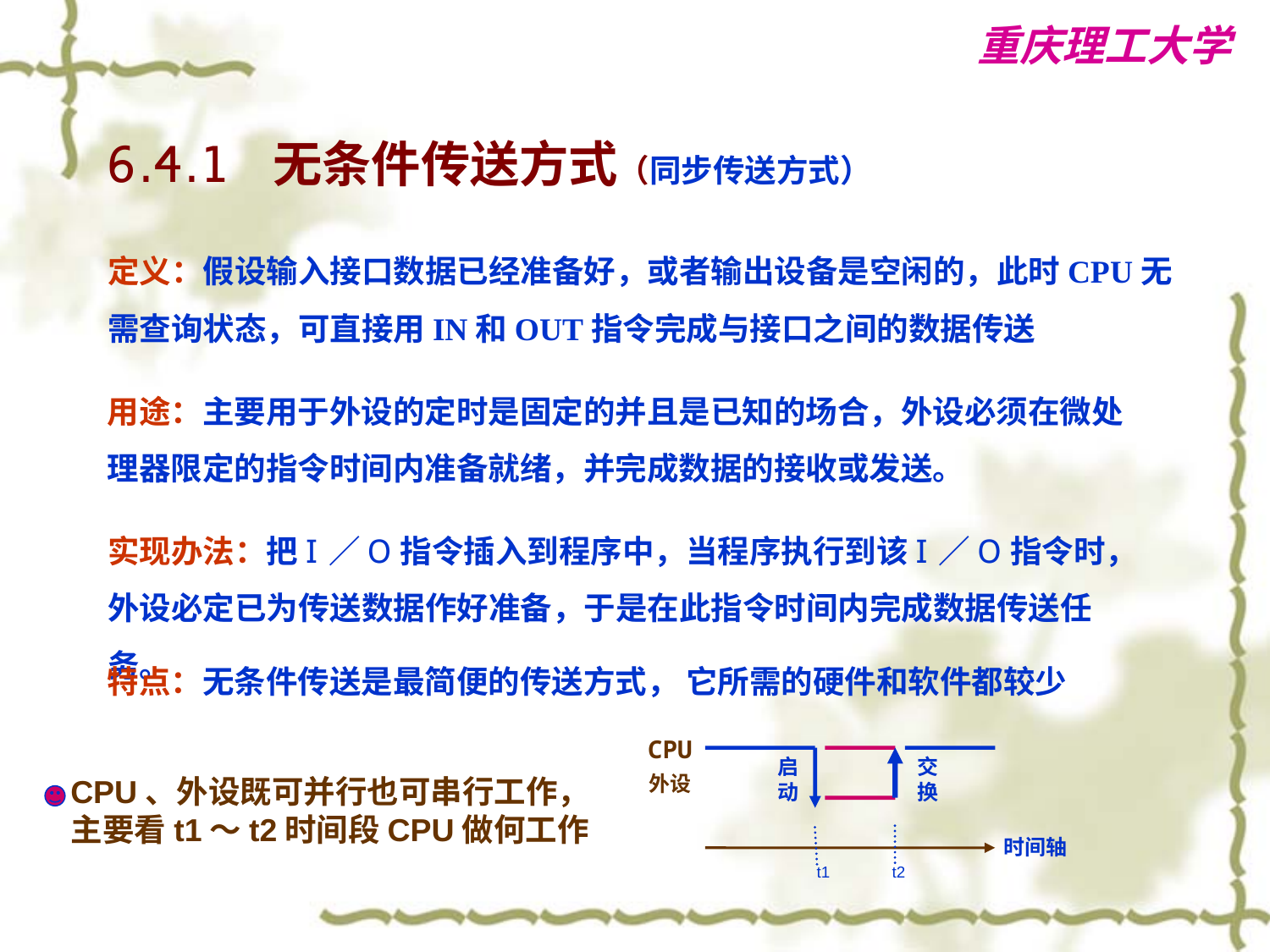

6.4.1  无条件传送方式（同步传送方式）
定义：假设输入接口数据已经准备好，或者输出设备是空闲的，此时CPU无需查询状态，可直接用IN和OUT指令完成与接口之间的数据传送
用途：主要用于外设的定时是固定的并且是已知的场合，外设必须在微处理器限定的指令时间内准备就绪，并完成数据的接收或发送。
实现办法：把I／O指令插入到程序中，当程序执行到该I／O指令时，外设必定已为传送数据作好准备，于是在此指令时间内完成数据传送任务。
特点：无条件传送是最简便的传送方式， 它所需的硬件和软件都较少
CPU
外设

启动

交换

CPU、外设既可并行也可串行工作，主要看t1～t2时间段CPU做何工作

时间轴

     t1              t2